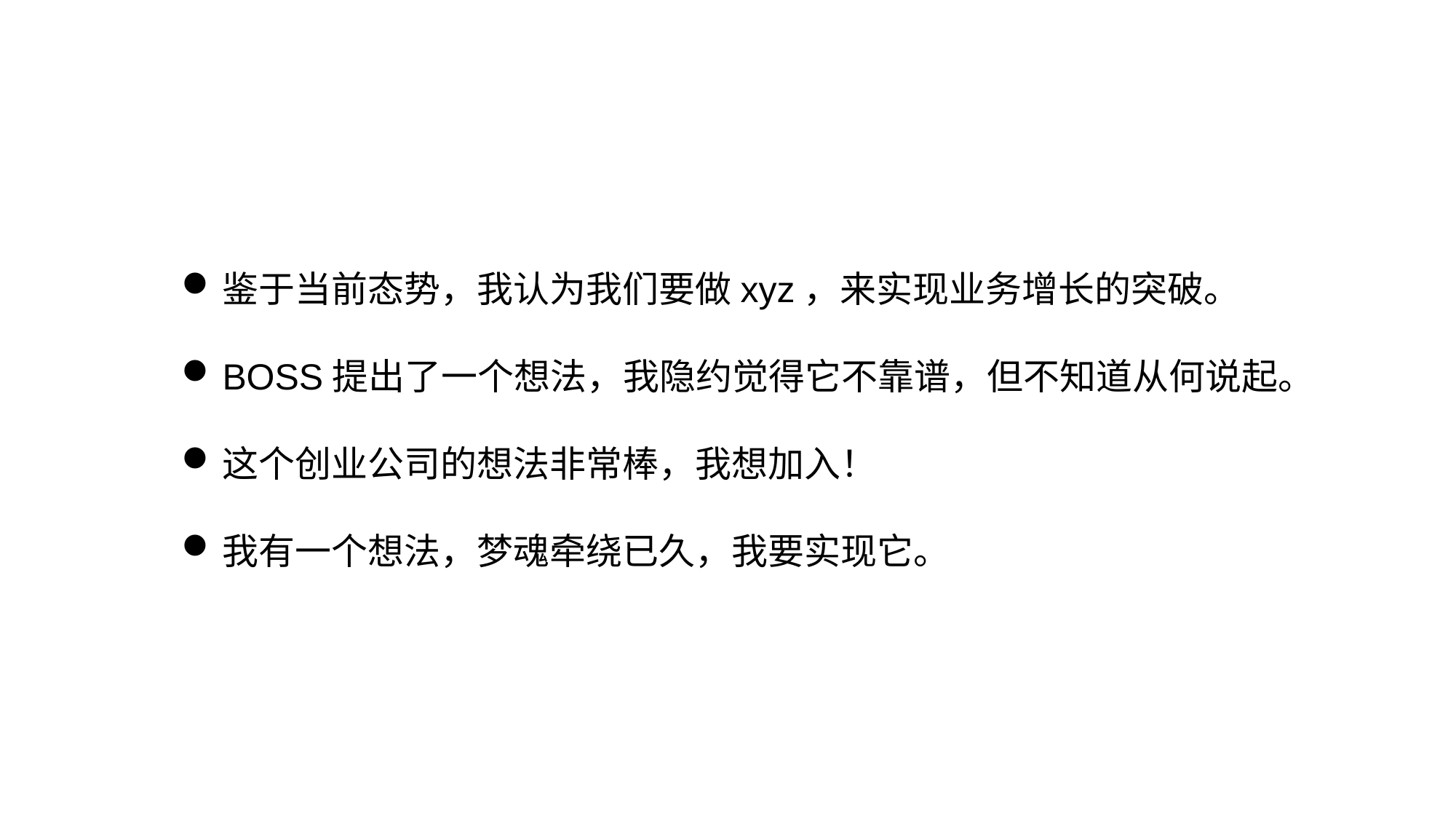

鉴于当前态势，我认为我们要做xyz，来实现业务增长的突破。

BOSS提出了一个想法，我隐约觉得它不靠谱，但不知道从何说起。

这个创业公司的想法非常棒，我想加入！

我有一个想法，梦魂牵绕已久，我要实现它。